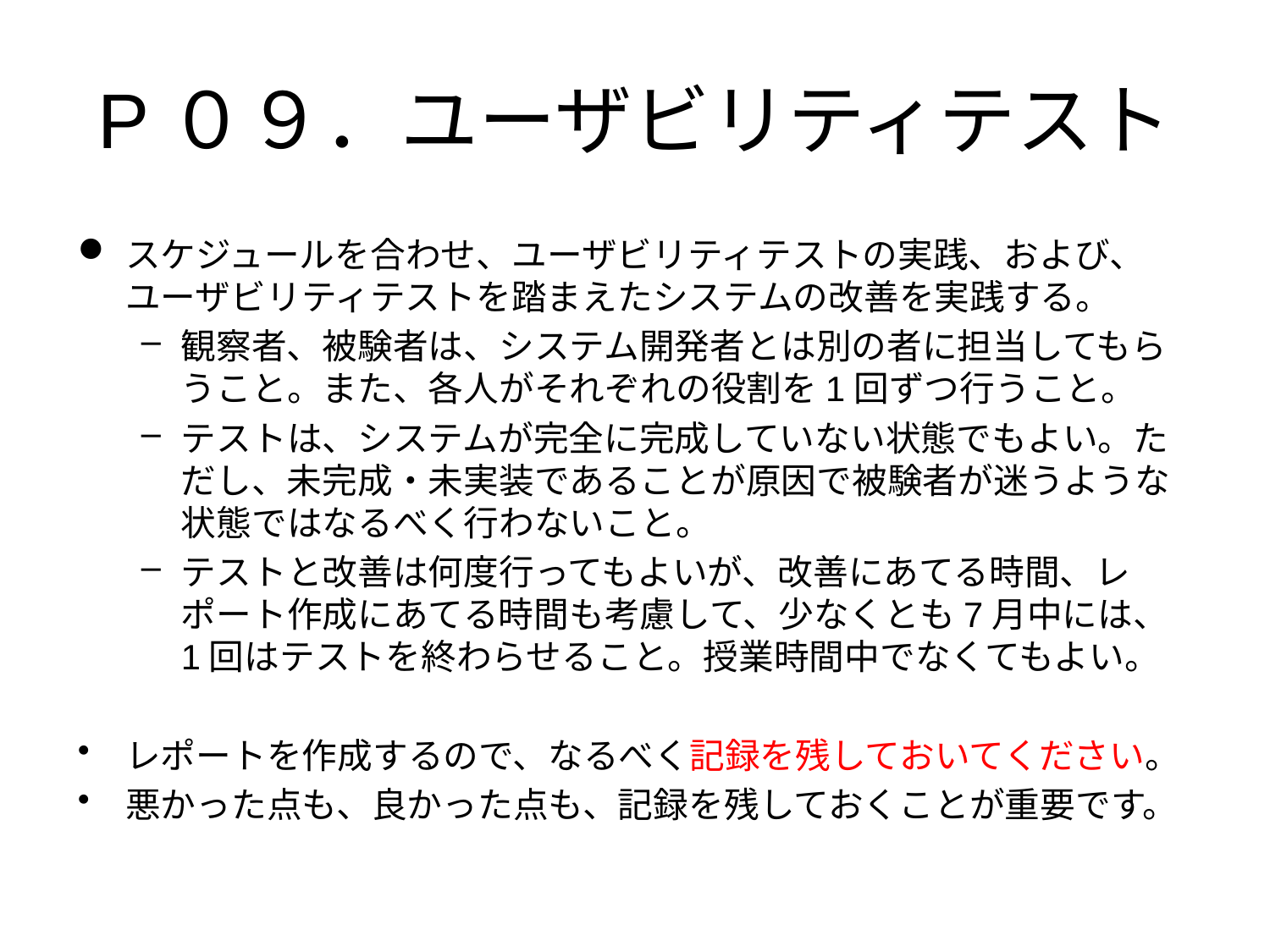

# P０９．ユーザビリティテスト
スケジュールを合わせ、ユーザビリティテストの実践、および、ユーザビリティテストを踏まえたシステムの改善を実践する。
観察者、被験者は、システム開発者とは別の者に担当してもらうこと。また、各人がそれぞれの役割を1回ずつ行うこと。
テストは、システムが完全に完成していない状態でもよい。ただし、未完成・未実装であることが原因で被験者が迷うような状態ではなるべく行わないこと。
テストと改善は何度行ってもよいが、改善にあてる時間、レポート作成にあてる時間も考慮して、少なくとも7月中には、1回はテストを終わらせること。授業時間中でなくてもよい。

レポートを作成するので、なるべく記録を残しておいてください。
悪かった点も、良かった点も、記録を残しておくことが重要です。